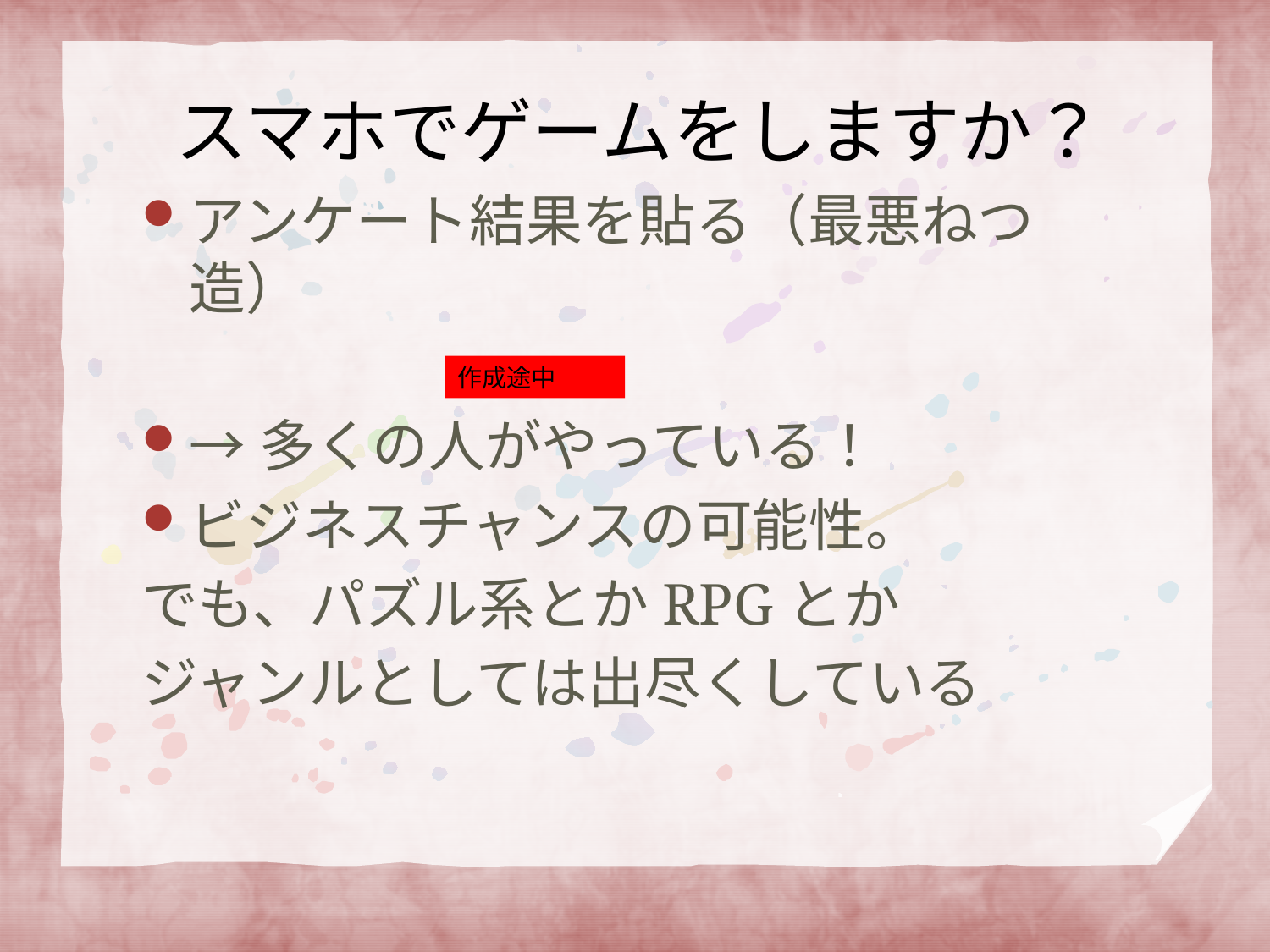

# スマホでゲームをしますか？
アンケート結果を貼る（最悪ねつ造）

→多くの人がやっている！
ビジネスチャンスの可能性。
でも、パズル系とかRPGとか
ジャンルとしては出尽くしている
作成途中